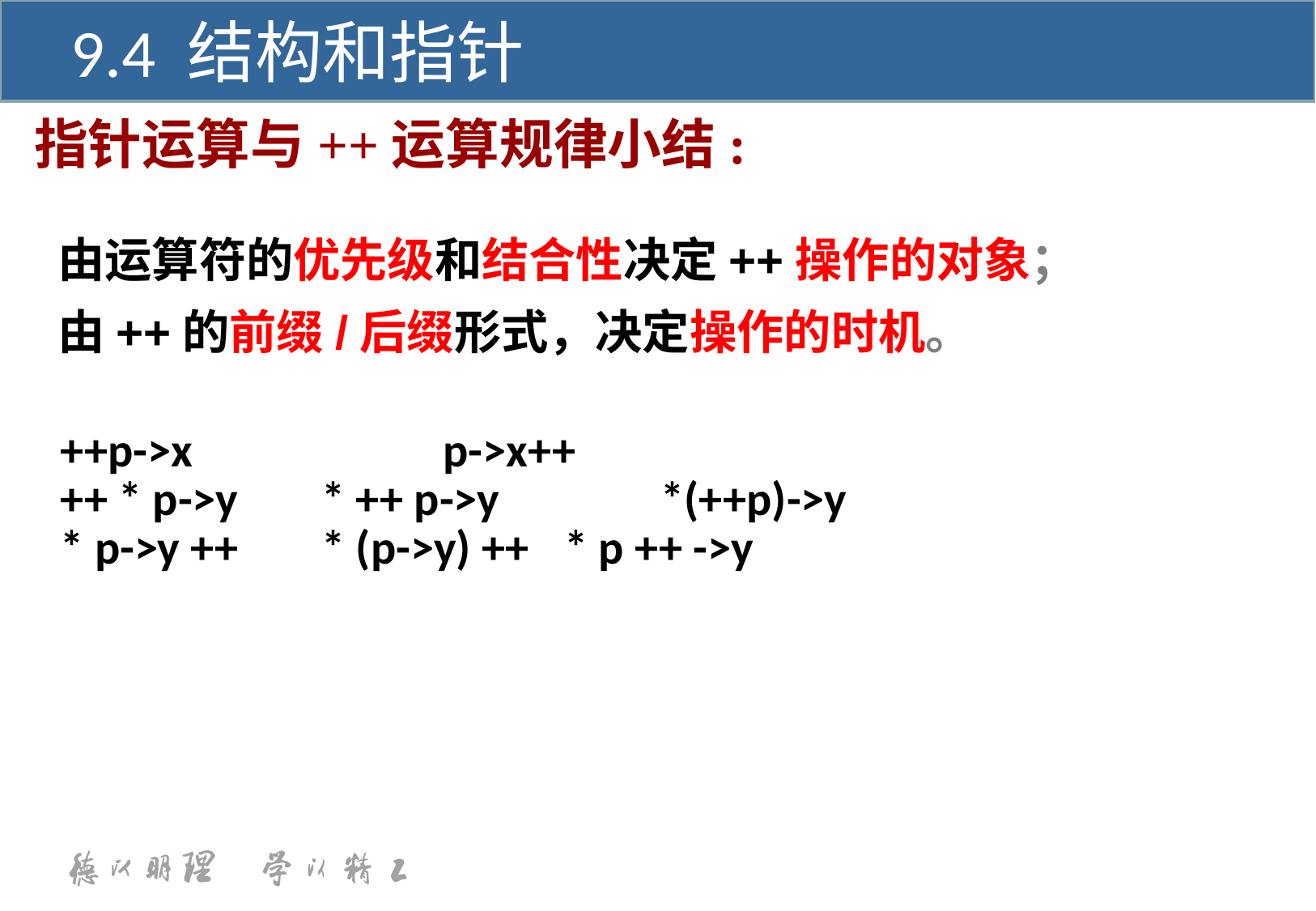

9.4 结构和指针
指针运算与++运算规律小结:
	由运算符的优先级和结合性决定++操作的对象；
	由++的前缀/后缀形式，决定操作的时机。

++p->x		  p->x++
++ * p->y	  * ++ p->y	           *(++p)->y
* p->y ++	  * (p->y) ++	  * p ++ ->y
79